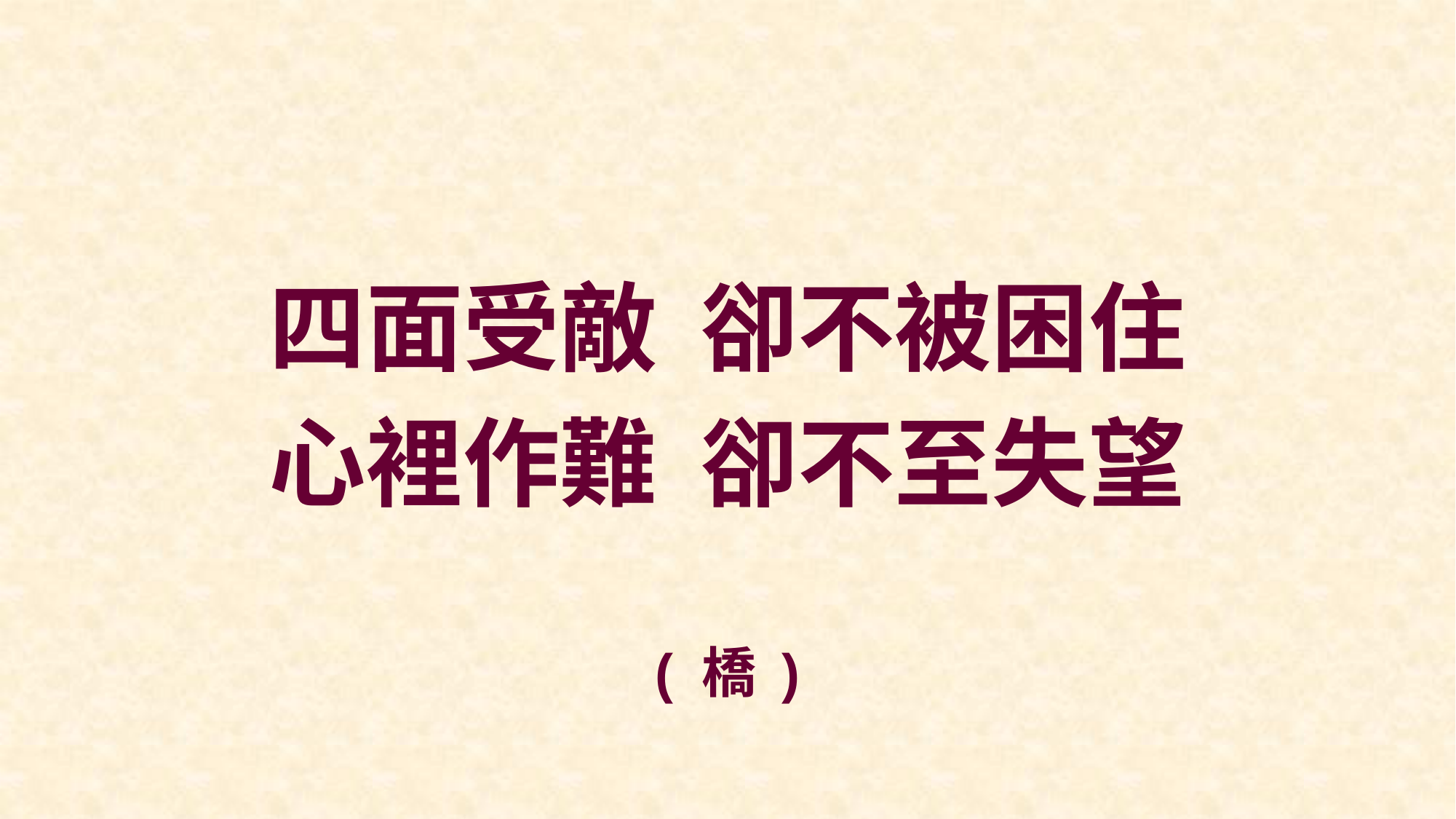

四面受敵  卻不被困住
心裡作難  卻不至失望
( 橋 )